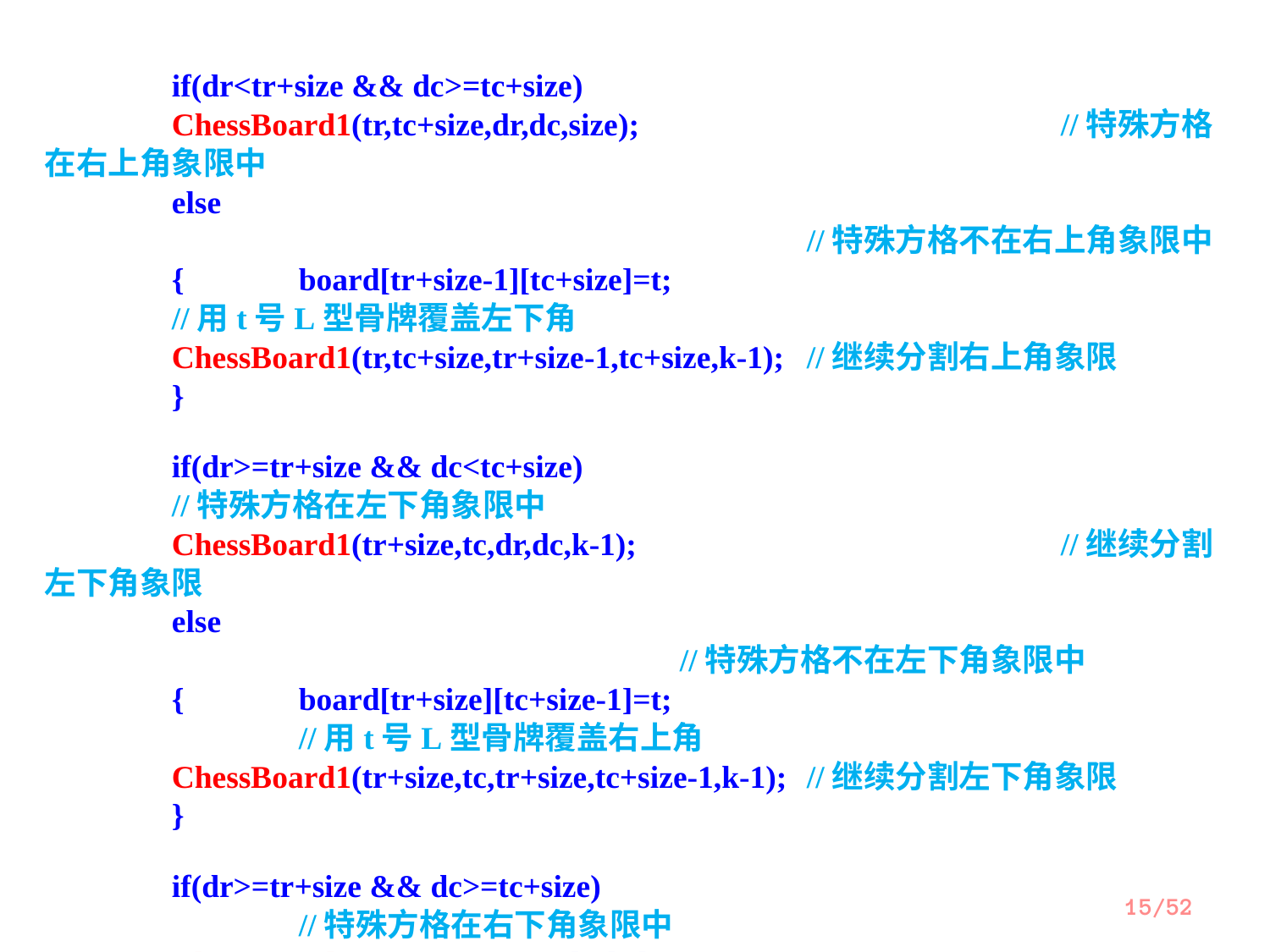

if(dr<tr+size && dc>=tc+size)
         	ChessBoard1(tr,tc+size,dr,dc,size);				//特殊方格在右上角象限中
    	else														//特殊方格不在右上角象限中
    	{	board[tr+size-1][tc+size]=t;						//用t号L型骨牌覆盖左下角
          	ChessBoard1(tr,tc+size,tr+size-1,tc+size,k-1);  	//继续分割右上角象限
    	}
    	if(dr>=tr+size && dc<tc+size)						//特殊方格在左下角象限中
         	ChessBoard1(tr+size,tc,dr,dc,k-1); 				//继续分割左下角象限
    	else 													//特殊方格不在左下角象限中
    	{    	board[tr+size][tc+size-1]=t; 						//用t号L型骨牌覆盖右上角
          	ChessBoard1(tr+size,tc,tr+size,tc+size-1,k-1);	//继续分割左下角象限
    	}
    	if(dr>=tr+size && dc>=tc+size)							//特殊方格在右下角象限中
         	ChessBoard1(tr+size,tc+size,dr,dc,k-1); 				//继续分割右下角象限
    	else															//特殊方格在右下角象限中
    	{	board[tr+size][tc+size]=t;  							//用t号L型骨牌覆盖左上角
         	ChessBoard1(tr+size,tc+size,tr+size,tc+size,k-1);	//继续分割右下角象限
    	}
}
15/52